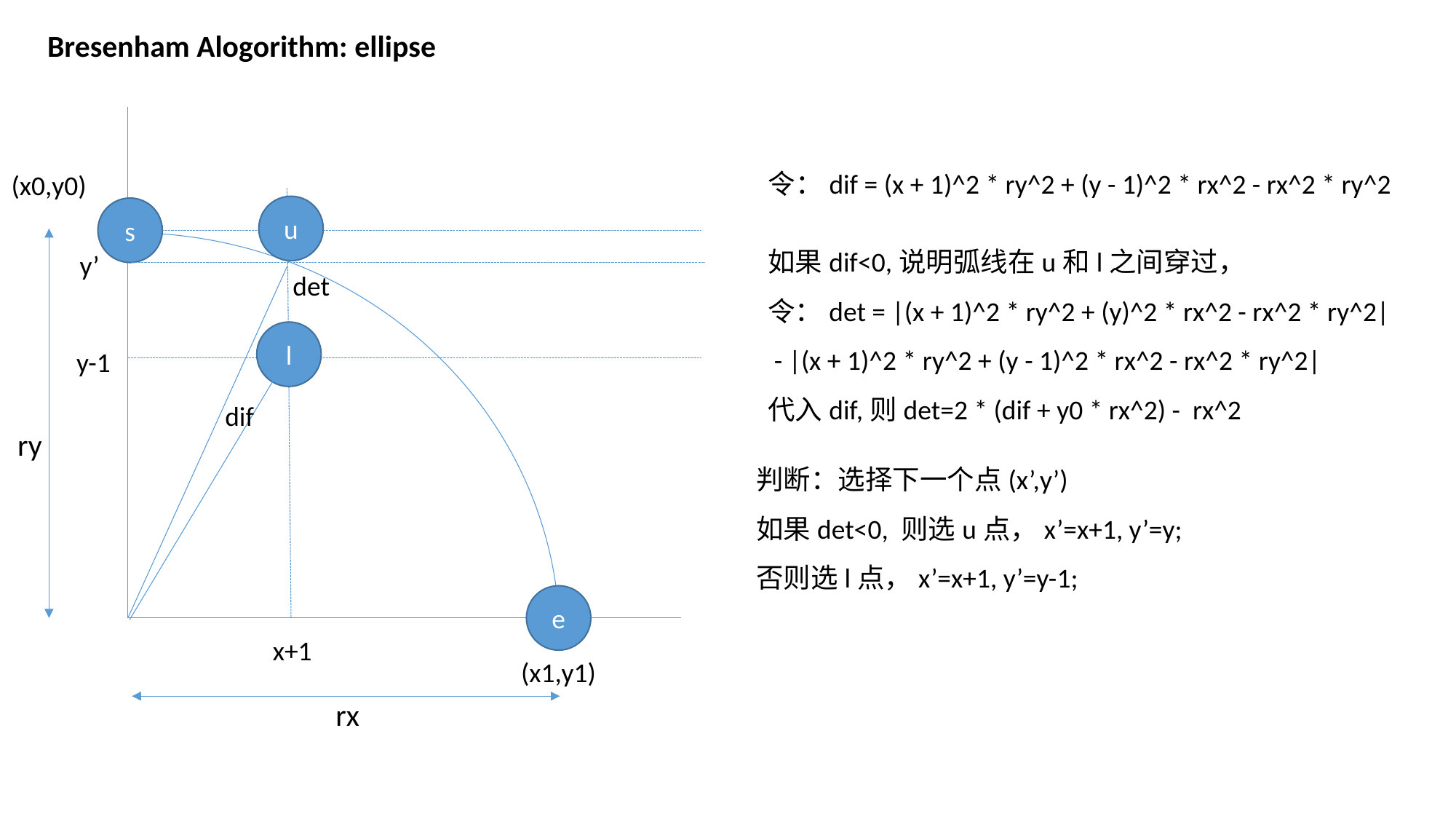

Bresenham Alogorithm: ellipse
令：dif = (x + 1)^2 * ry^2 + (y - 1)^2 * rx^2 - rx^2 * ry^2
(x0,y0)
u
s
如果dif<0,说明弧线在u和l之间穿过，
令：det = |(x + 1)^2 * ry^2 + (y)^2 * rx^2 - rx^2 * ry^2|
 - |(x + 1)^2 * ry^2 + (y - 1)^2 * rx^2 - rx^2 * ry^2|
代入dif,则det=2 * (dif + y0 * rx^2) -  rx^2

y’
det
l
y-1
dif
ry
判断：选择下一个点(x’,y’)
如果det<0, 则选u点，x’=x+1, y’=y;
否则选l点，x’=x+1, y’=y-1;
e
x+1
(x1,y1)
rx